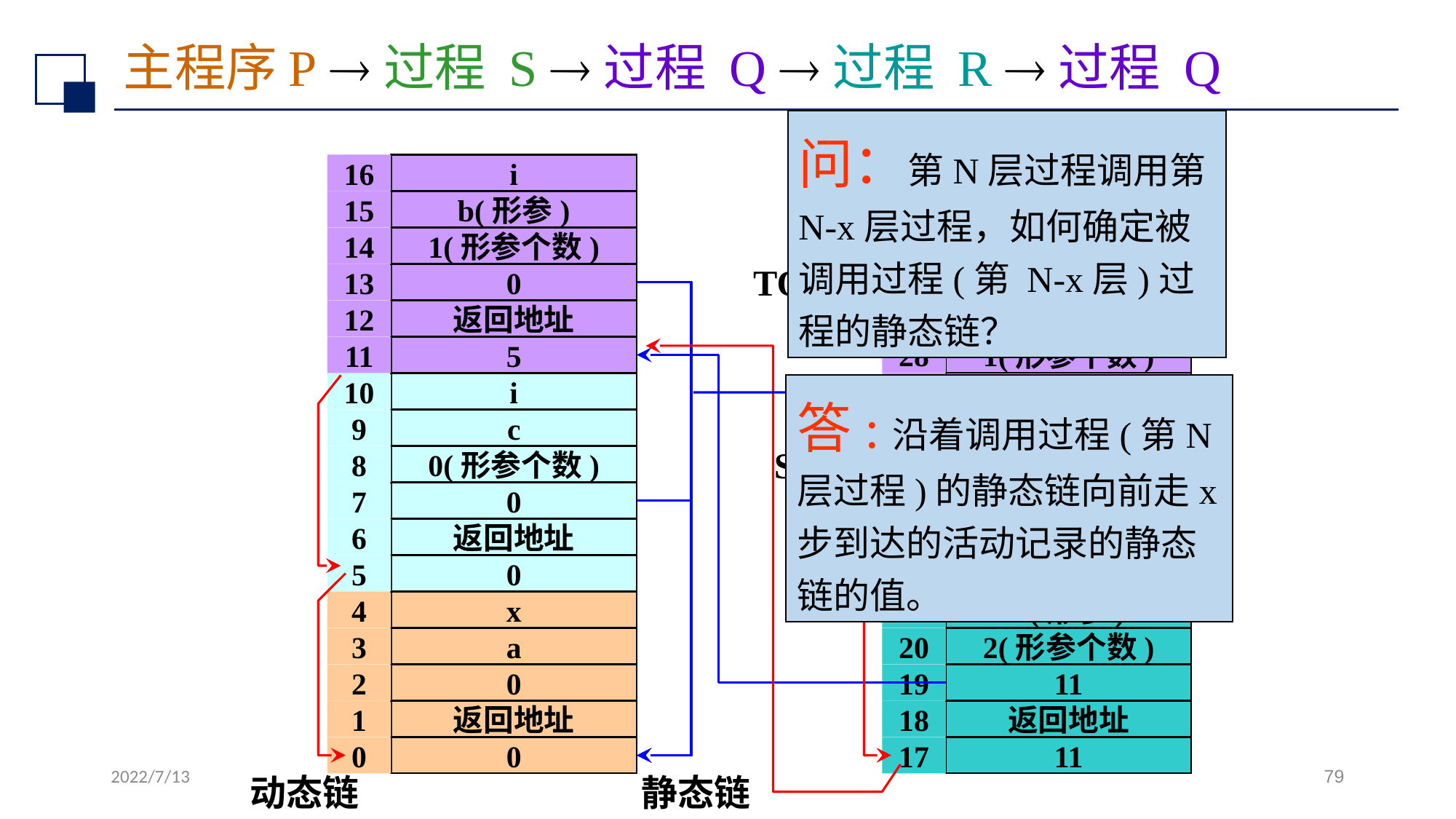

# 主程序P →过程 S →过程 Q →过程 R →过程 Q
问：第N层过程调用第 N-x层过程，如何确定被调用过程(第 N-x层)过程的静态链？
16
i

15
b(形参)
14
1(形参个数)
TOP→
30
i
13
0

29
b(形参)
12
返回地址
28
1(形参个数)
11
5

27
0
10
i
答:沿着调用过程(第N层过程)的静态链向前走x步到达的活动记录的静态链的值。

26
返回地址
9
c
25
17
8
0(形参个数)
SP →

7
0
24
d

6
返回地址
23
c
5
0
22
v(形参)

4
x
21
u(形参)
3
a
20
2(形参个数)
2
0
19
11
1
返回地址
18
返回地址
0
0
17
11
2022/7/13
79
动态链
静态链